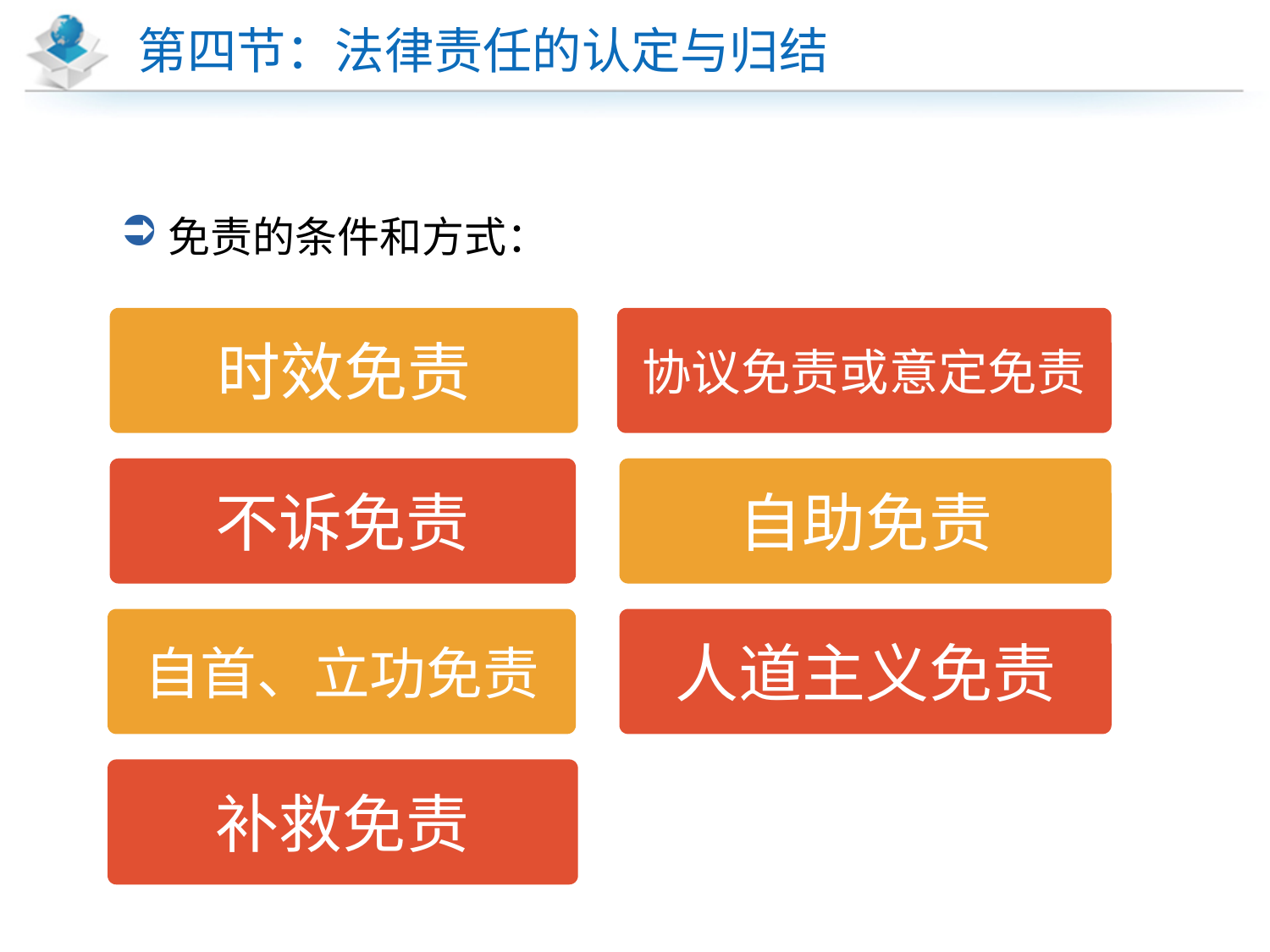

# 第四节：法律责任的认定与归结
免责的条件和方式：
时效免责
协议免责或意定免责
不诉免责
自助免责
自首、立功免责
人道主义免责
补救免责